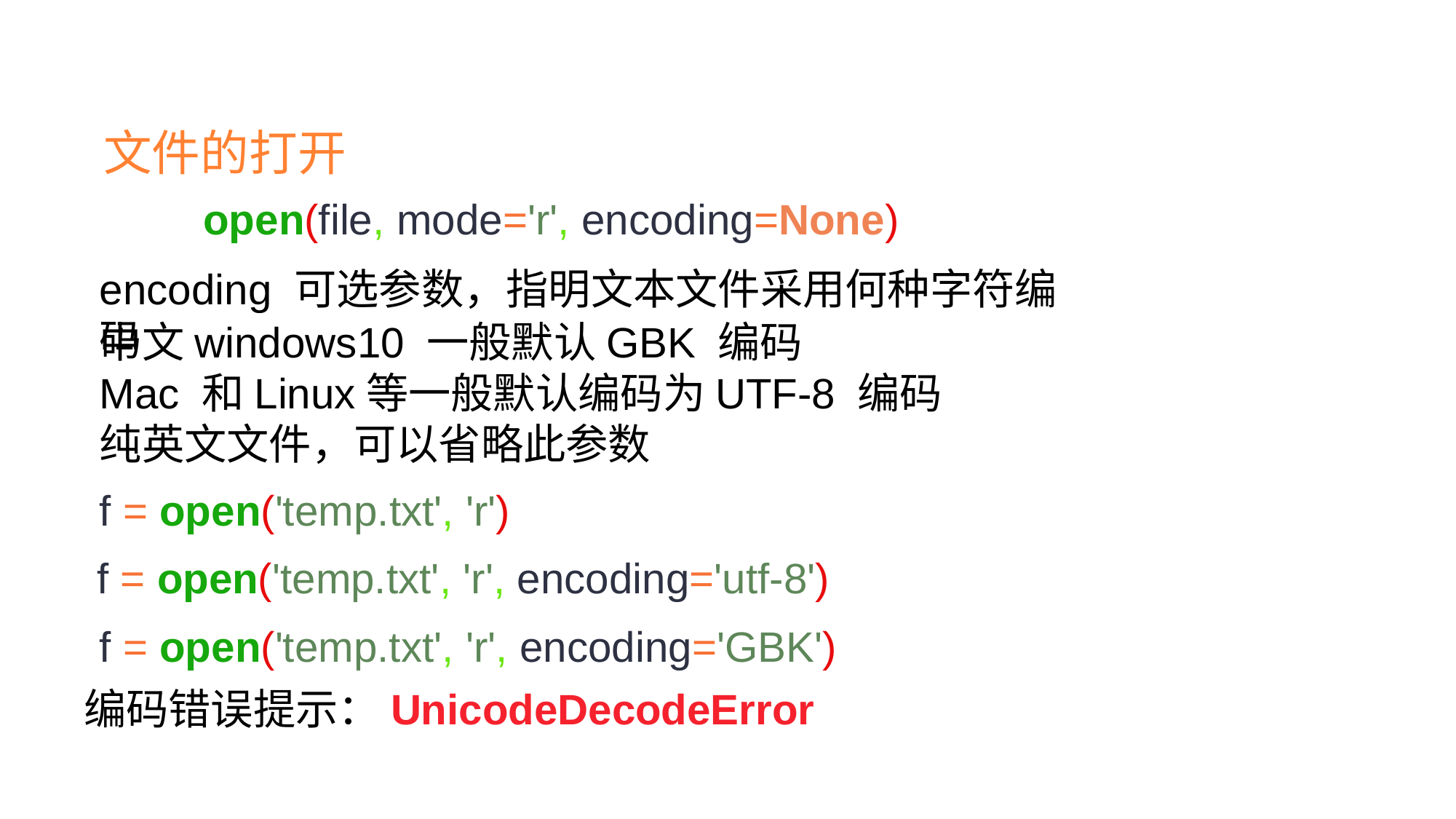

文件的打开
open(file, mode='r', encoding=None)
encoding 可选参数，指明文本文件采用何种字符编码
中文windows10 一般默认GBK 编码
Mac 和Linux等一般默认编码为UTF-8 编码
纯英文文件，可以省略此参数
f = open('temp.txt', 'r')
f = open('temp.txt', 'r', encoding='utf-8')
f = open('temp.txt', 'r', encoding='GBK')
编码错误提示：UnicodeDecodeError